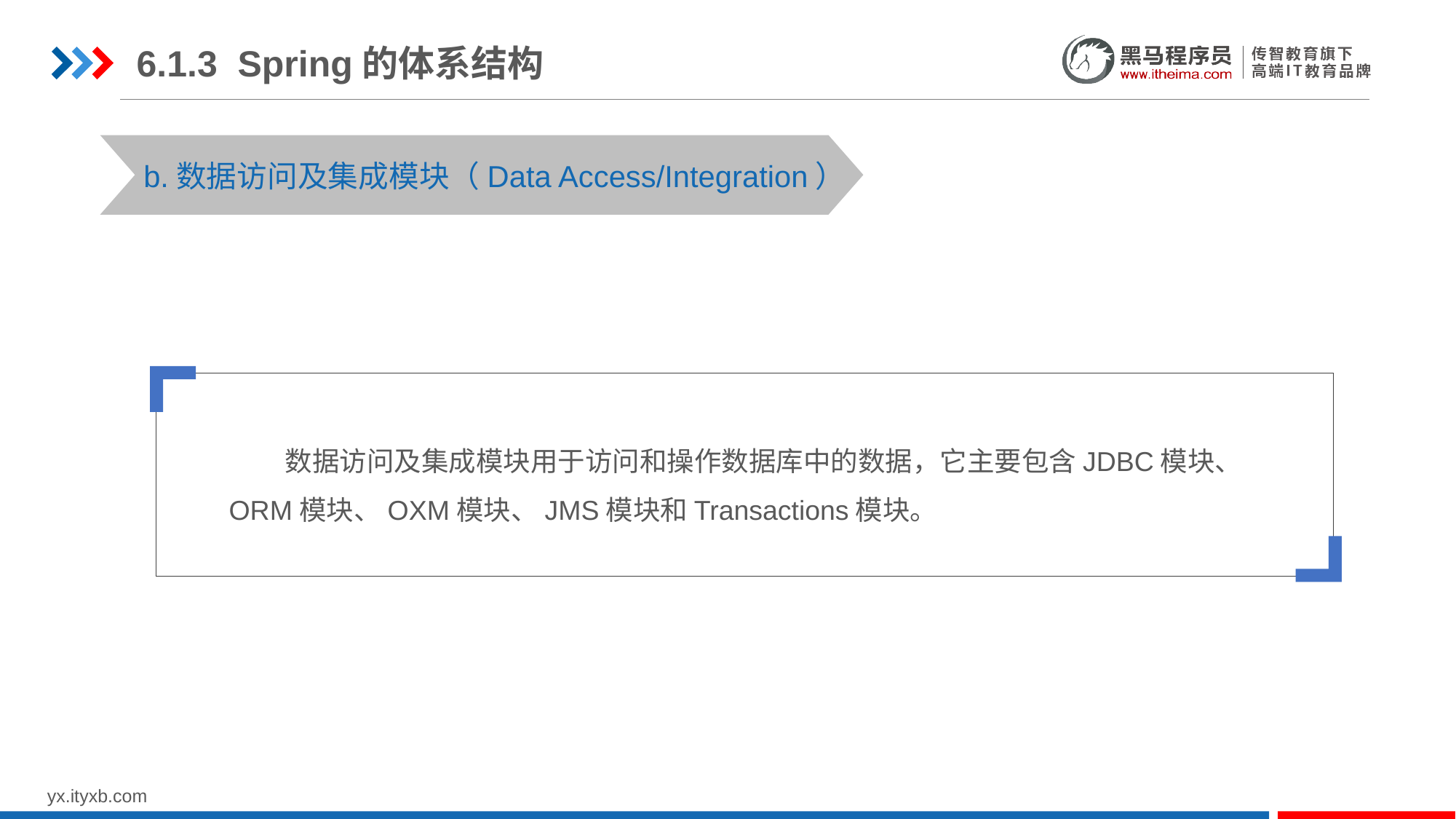

6.1.3  Spring的体系结构

STEP  01
STEP  03
b.数据访问及集成模块（Data Access/Integration）

        数据访问及集成模块用于访问和操作数据库中的数据，它主要包含JDBC模块、ORM模块、OXM模块、JMS模块和Transactions模块。